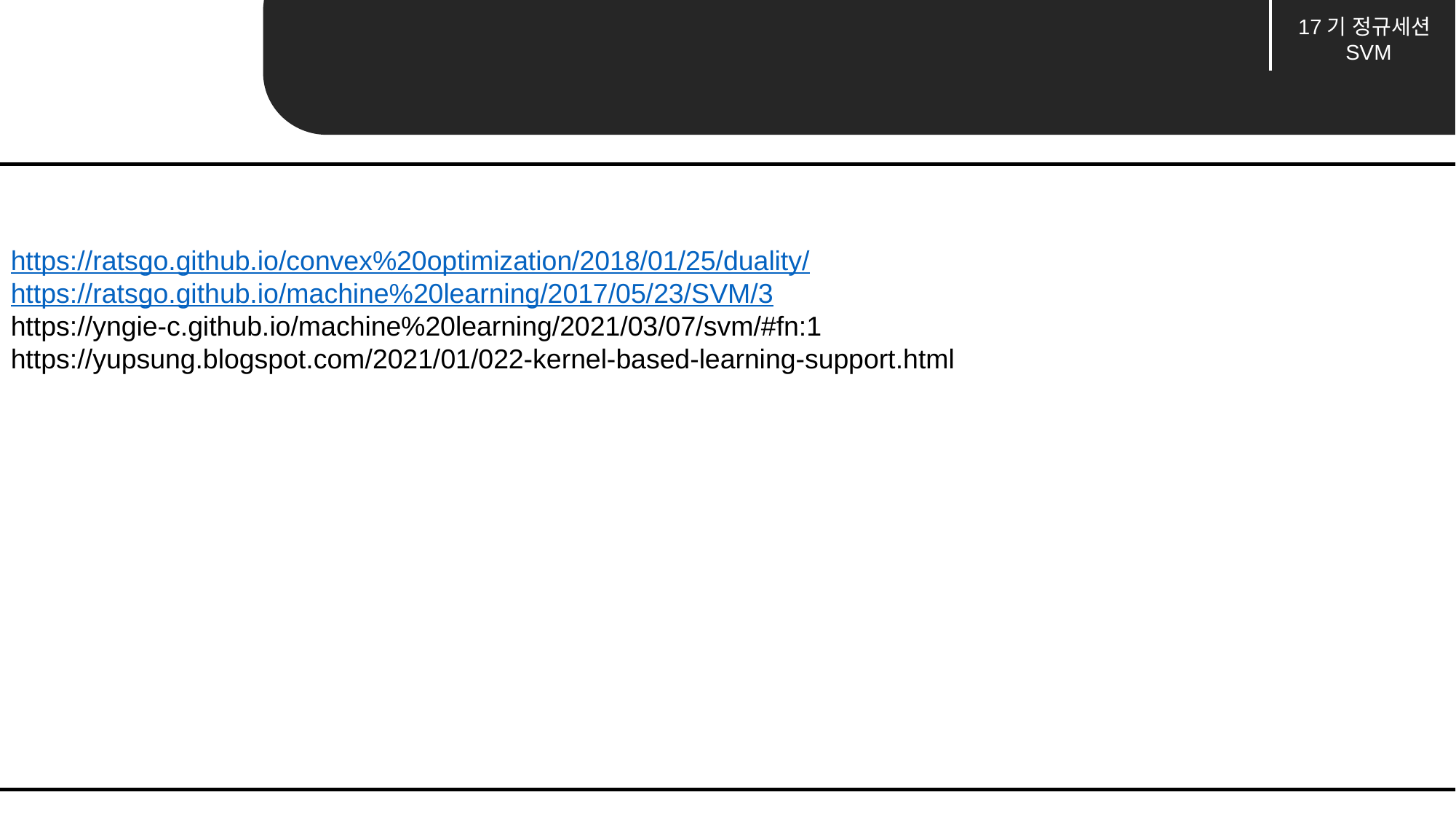

17기 정규세션
SVM
https://ratsgo.github.io/convex%20optimization/2018/01/25/duality/
https://ratsgo.github.io/machine%20learning/2017/05/23/SVM/3
https://yngie-c.github.io/machine%20learning/2021/03/07/svm/#fn:1
https://yupsung.blogspot.com/2021/01/022-kernel-based-learning-support.html